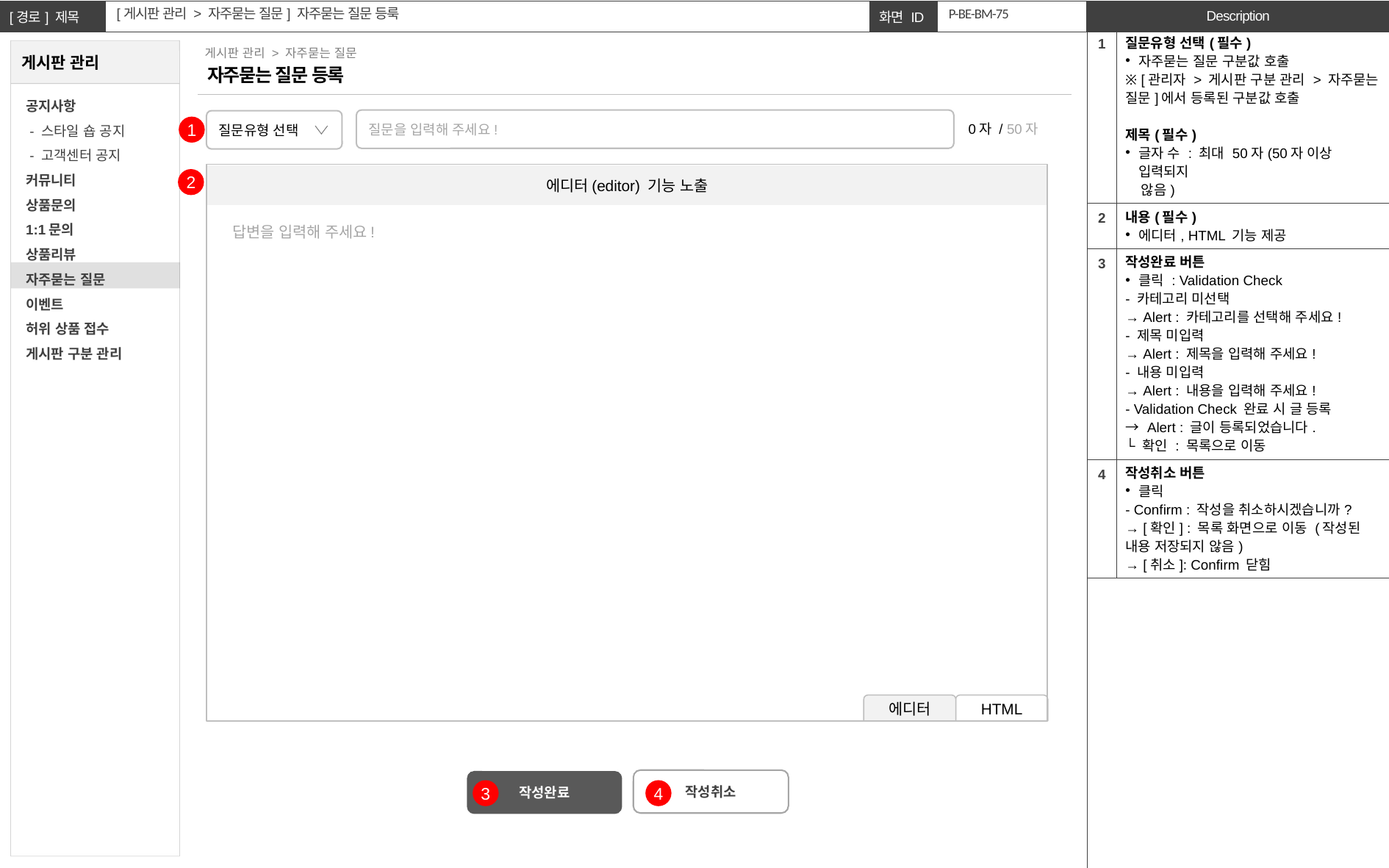

[게시판 관리 > 자주묻는 질문] 자주묻는 질문 등룩
# P-BE-BM-75
| 1 | 질문유형 선택(필수) 자주묻는 질문 구분값 호출 ※ [관리자 > 게시판 구분 관리 > 자주묻는 질문]에서 등록된 구분값 호출 제목(필수) 글자 수 : 최대 50자(50자 이상 입력되지 않음) |
| --- | --- |
| 2 | 내용(필수) 에디터, HTML 기능 제공 |
| 3 | 작성완료 버튼 클릭 : Validation Check - 카테고리 미선택 → Alert : 카테고리를 선택해 주세요! - 제목 미입력 → Alert : 제목을 입력해 주세요! - 내용 미입력 → Alert : 내용을 입력해 주세요! - Validation Check 완료 시 글 등록 → Alert : 글이 등록되었습니다. └ 확인 : 목록으로 이동 |
| 4 | 작성취소 버튼 클릭 - Confirm : 작성을 취소하시겠습니까? → [확인] : 목록 화면으로 이동 (작성된 내용 저장되지 않음) → [취소]: Confirm 닫힘 |
|  |  |
게시판 관리 > 자주묻는 질문
자주묻는 질문 등록
질문을 입력해 주세요!
질문유형 선택
 0자 / 50자
1

에디터(editor) 기능 노출
2
답변을 입력해 주세요!

에디터
HTML
작성취소
작성완료
3
4